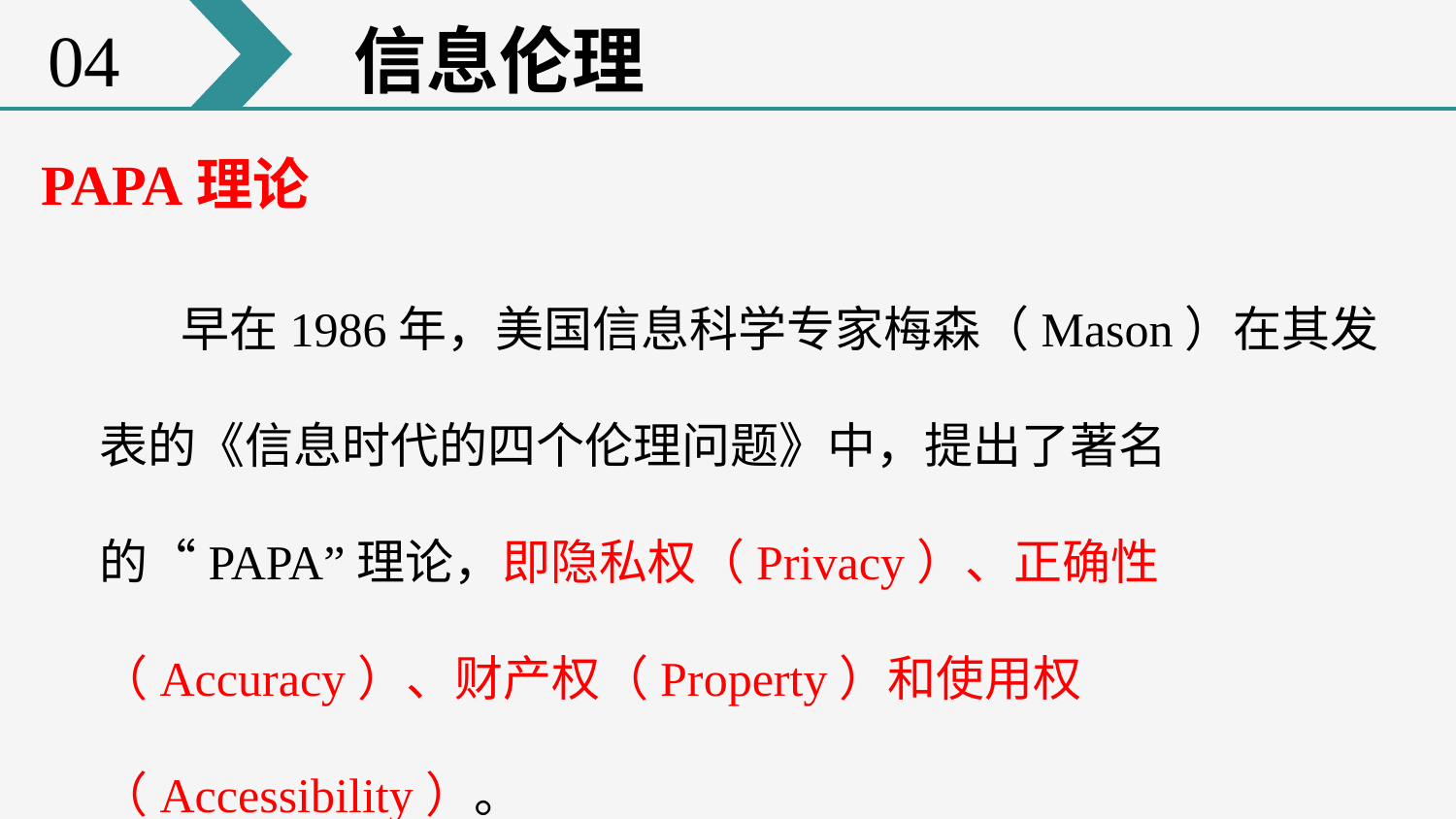

信息伦理
04
PAPA理论
        早在1986年，美国信息科学专家梅森（Mason）在其发表的《信息时代的四个伦理问题》中，提出了著名的“PAPA”理论，即隐私权（Privacy）、正确性（Accuracy）、财产权（Property）和使用权（Accessibility）。